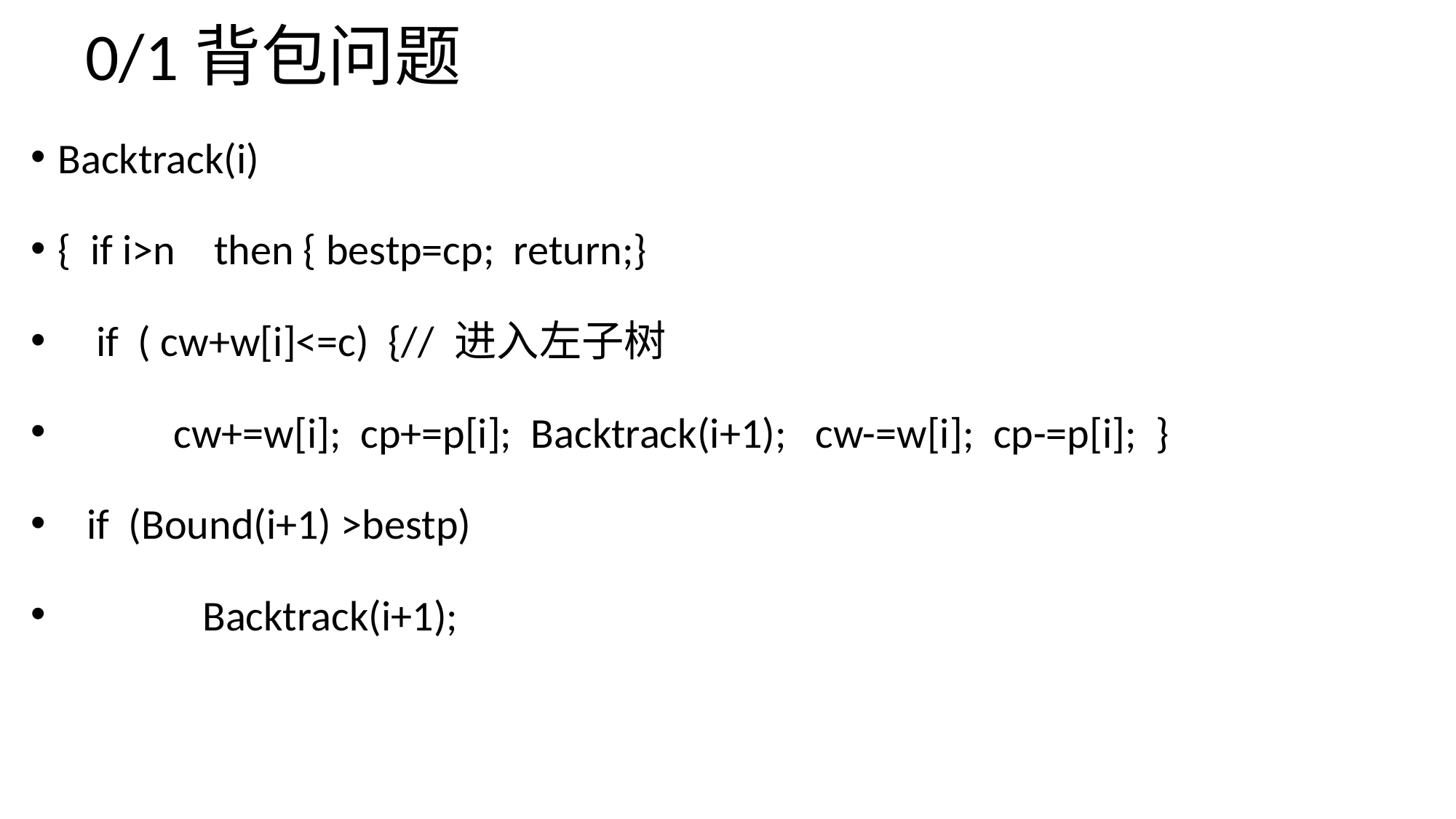

# 0/1背包问题
Backtrack(i)
{  if i>n    then { bestp=cp;  return;}
    if  ( cw+w[i]<=c)  {// 进入左子树
            cw+=w[i];  cp+=p[i];  Backtrack(i+1);   cw-=w[i];  cp-=p[i];  }
   if  (Bound(i+1) >bestp)
               Backtrack(i+1);